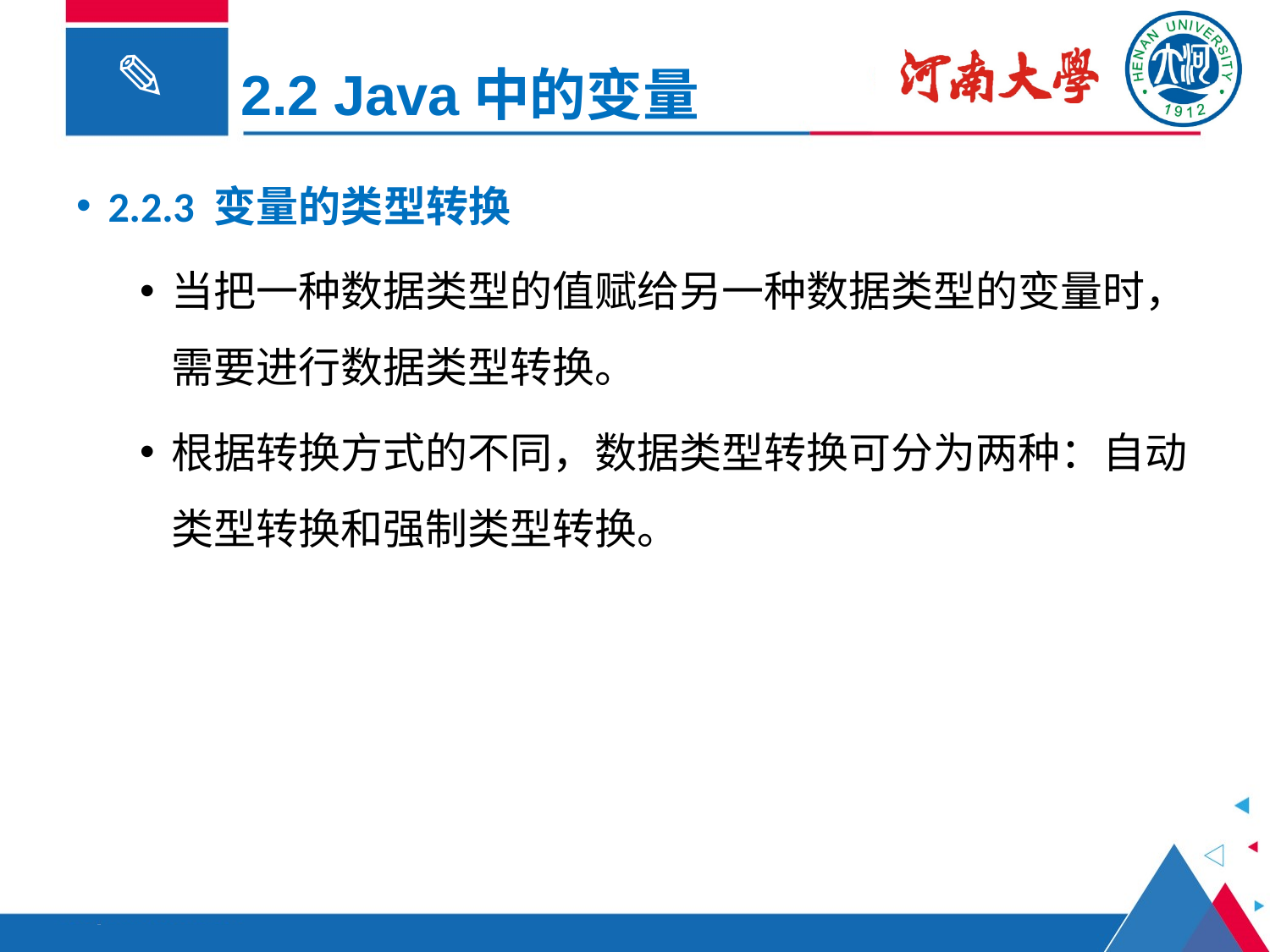

2.2 Java中的变量
2.2.3 变量的类型转换
当把一种数据类型的值赋给另一种数据类型的变量时，需要进行数据类型转换。
根据转换方式的不同，数据类型转换可分为两种：自动类型转换和强制类型转换。